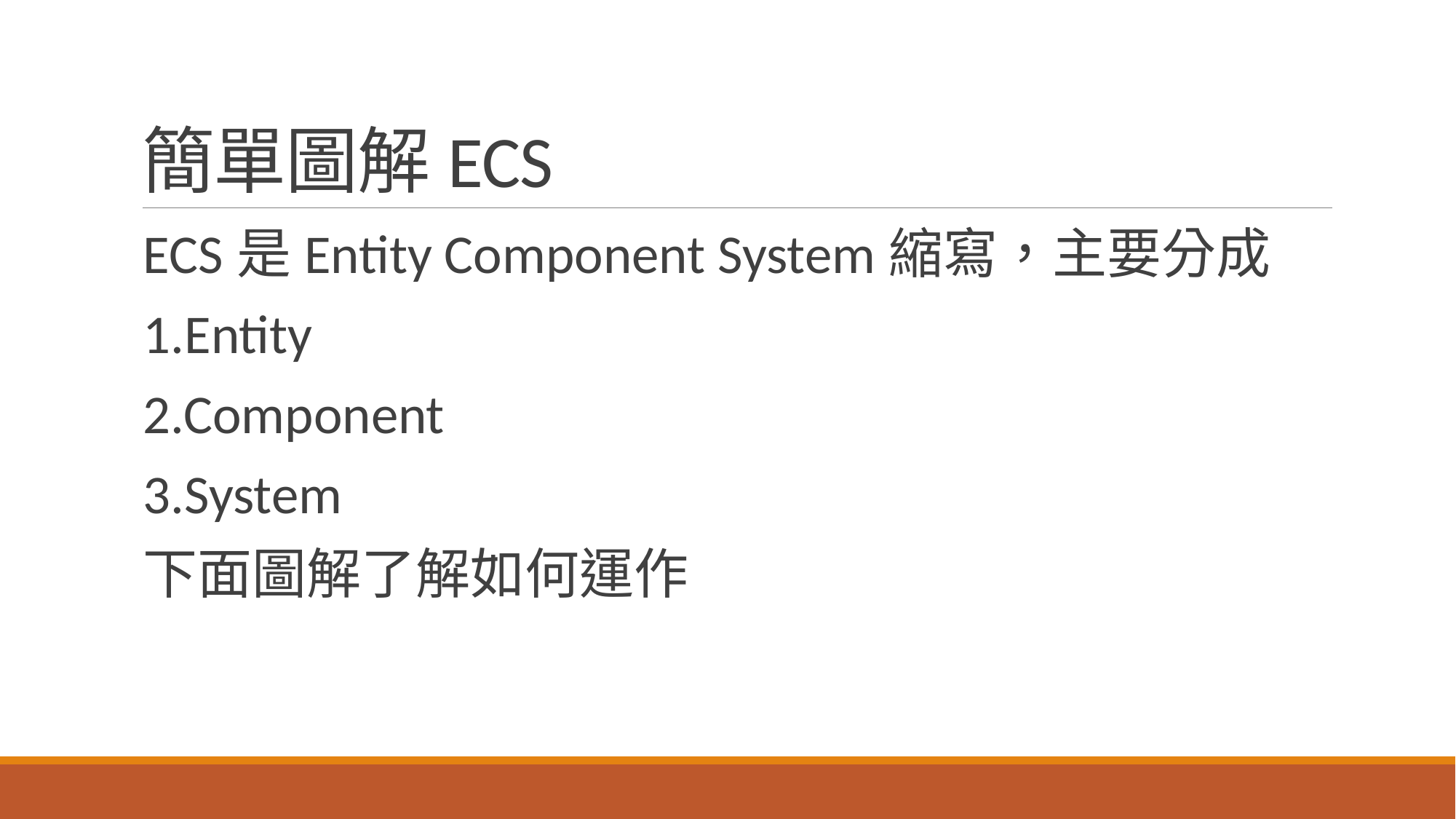

# 簡單圖解ECS
ECS是Entity Component System縮寫，主要分成
1.Entity
2.Component
3.System
下面圖解了解如何運作